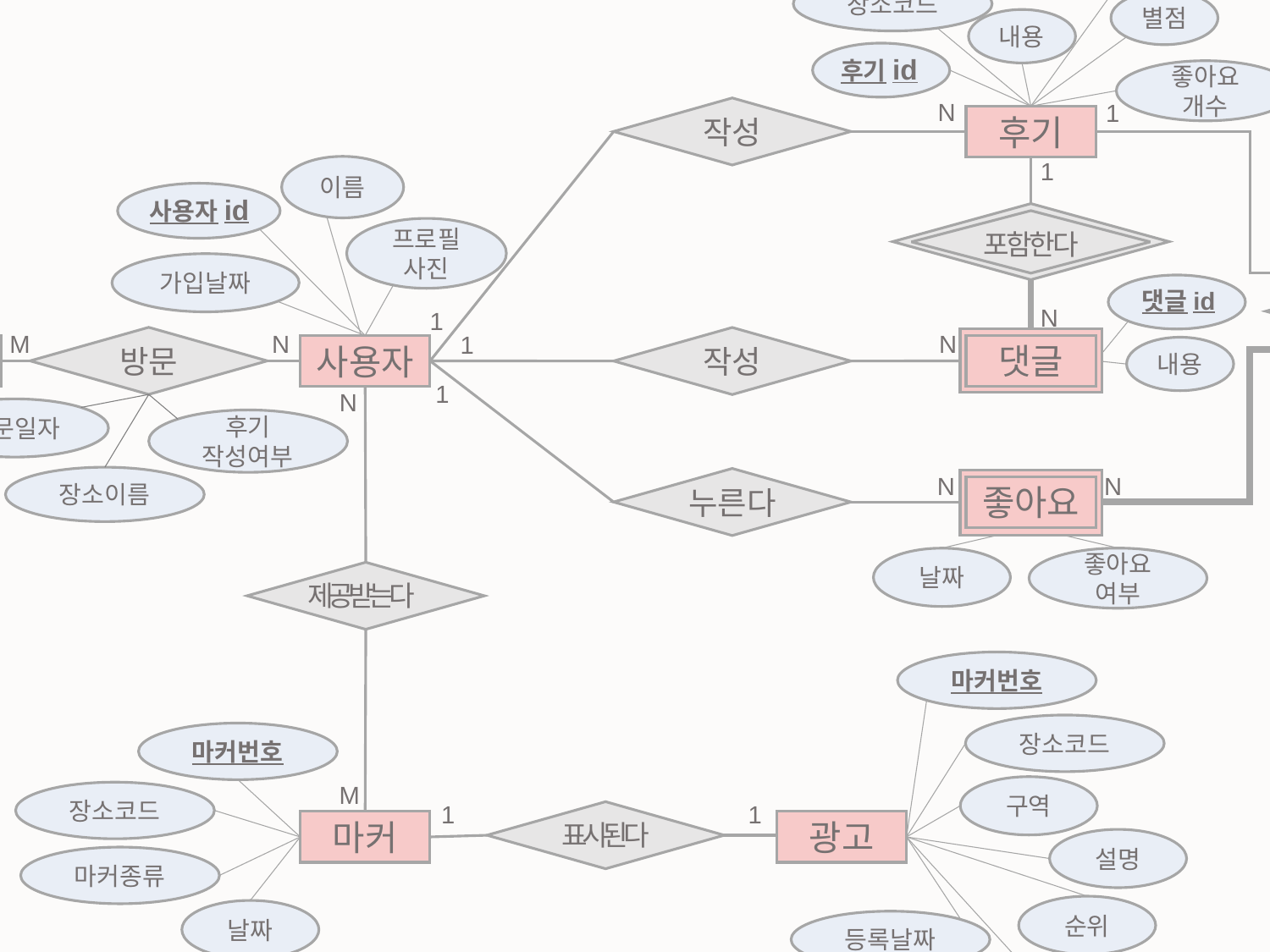

후기사진
장소코드
별점
내용

후기id
좋아요
개수
N
1
작성
후기
1
이름

사용자id
누른다

포함한다
프로필사진
가입날짜
누른다

포함한다

댓글id
N
1
장소코드
M
N
N
1
방문
작성
후기
댓글
장소
사용자
내용
장소이름
1
N
방문일자
후기
작성여부
N
N
장소이름
누른다
후기
좋아요
좋아요
여부
날짜

제공받는다
마커번호
장소코드
마커번호
M
구역
장소코드
1
1

표시된다
마커
광고
설명
마커종류
순위
날짜
등록날짜
광고료